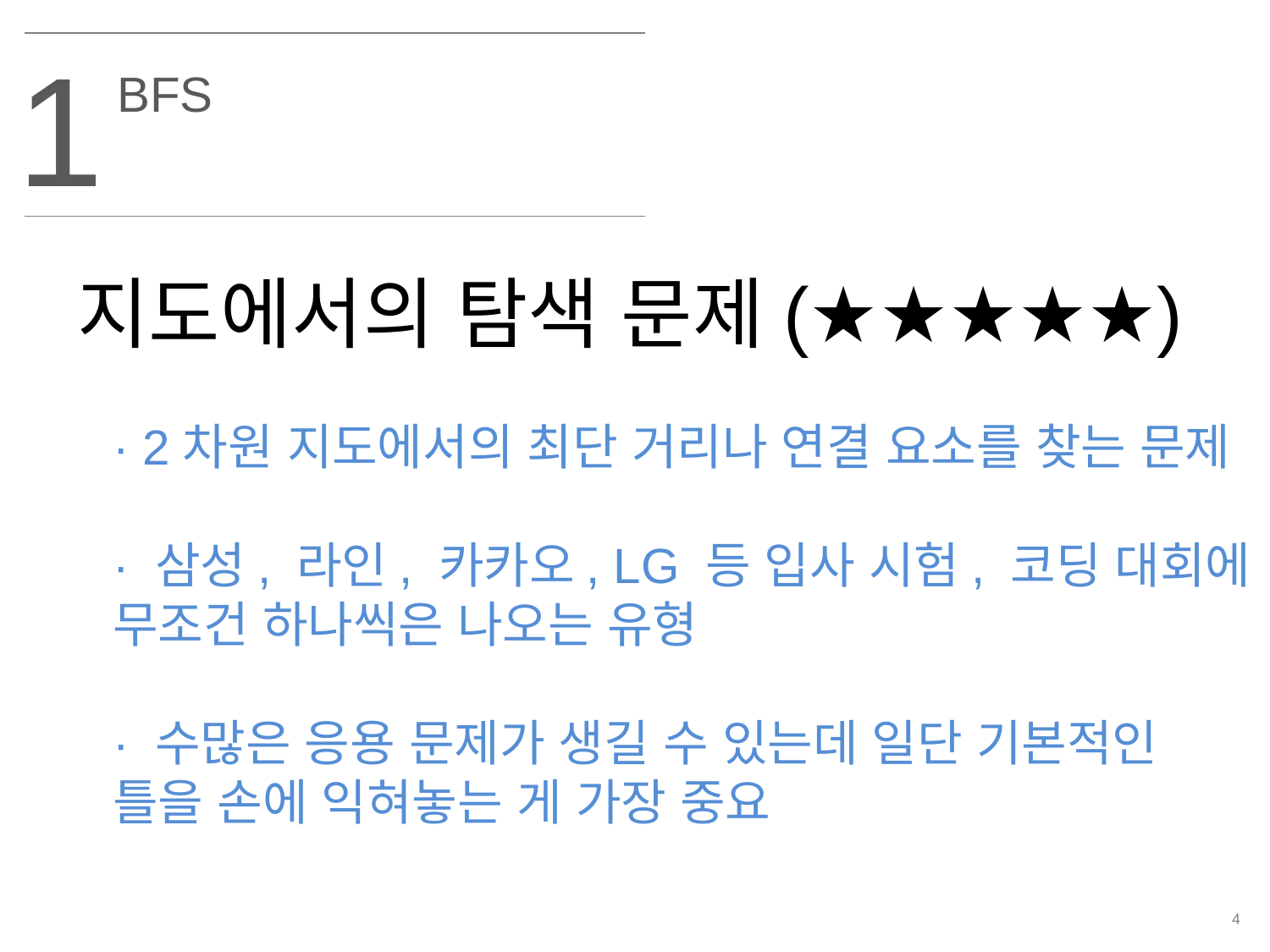

1
BFS
지도에서의 탐색 문제(★★★★★)
· 2차원 지도에서의 최단 거리나 연결 요소를 찾는 문제

· 삼성, 라인, 카카오, LG 등 입사 시험, 코딩 대회에 무조건 하나씩은 나오는 유형

· 수많은 응용 문제가 생길 수 있는데 일단 기본적인 틀을 손에 익혀놓는 게 가장 중요